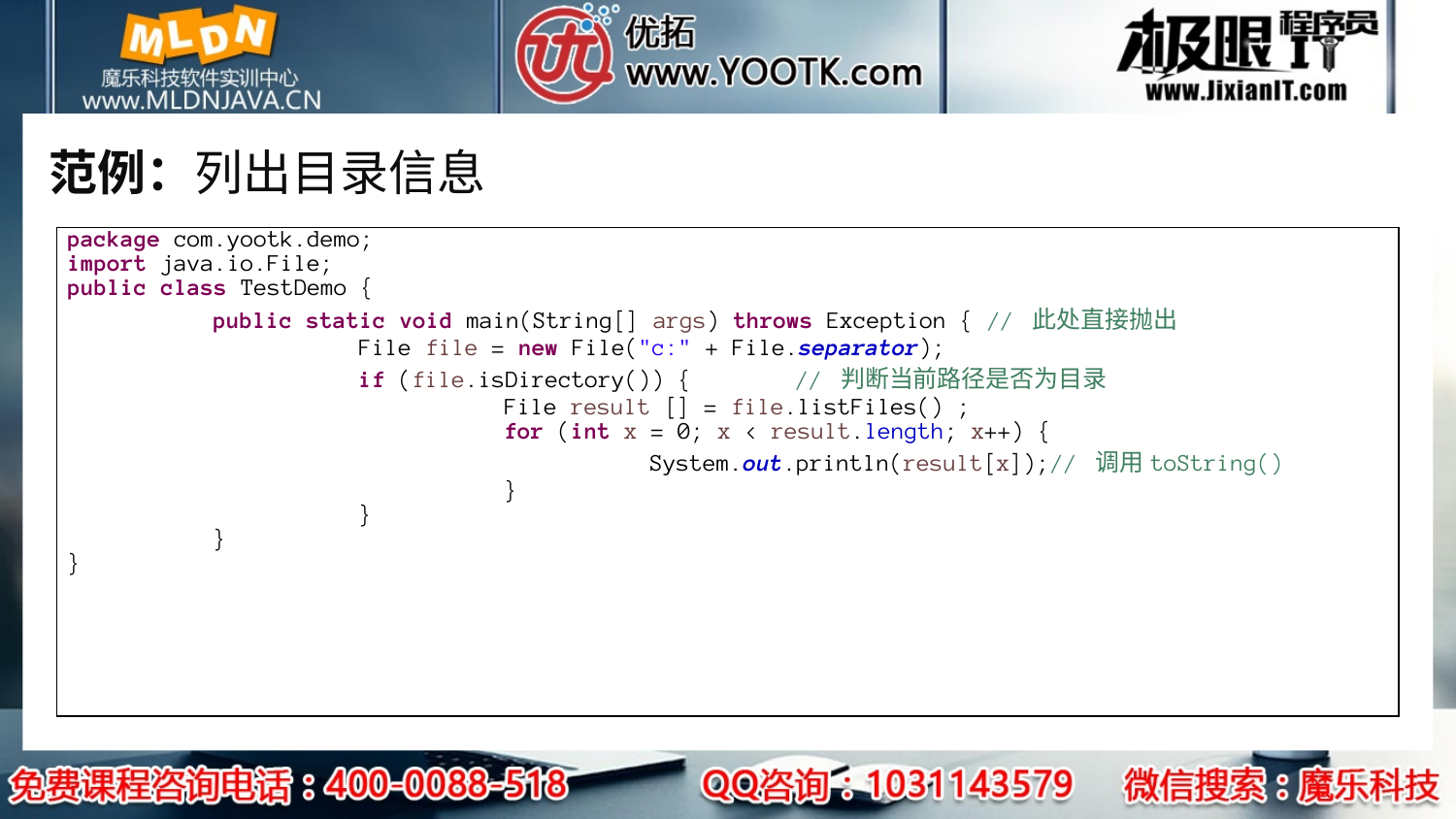

# 范例：列出目录信息
| package com.yootk.demo; import java.io.File; public class TestDemo { public static void main(String[] args) throws Exception { // 此处直接抛出 File file = new File("c:" + File.separator); if (file.isDirectory()) { // 判断当前路径是否为目录 File result [] = file.listFiles() ; for (int x = 0; x < result.length; x++) { System.out.println(result[x]);// 调用toString() } } } } |
| --- |